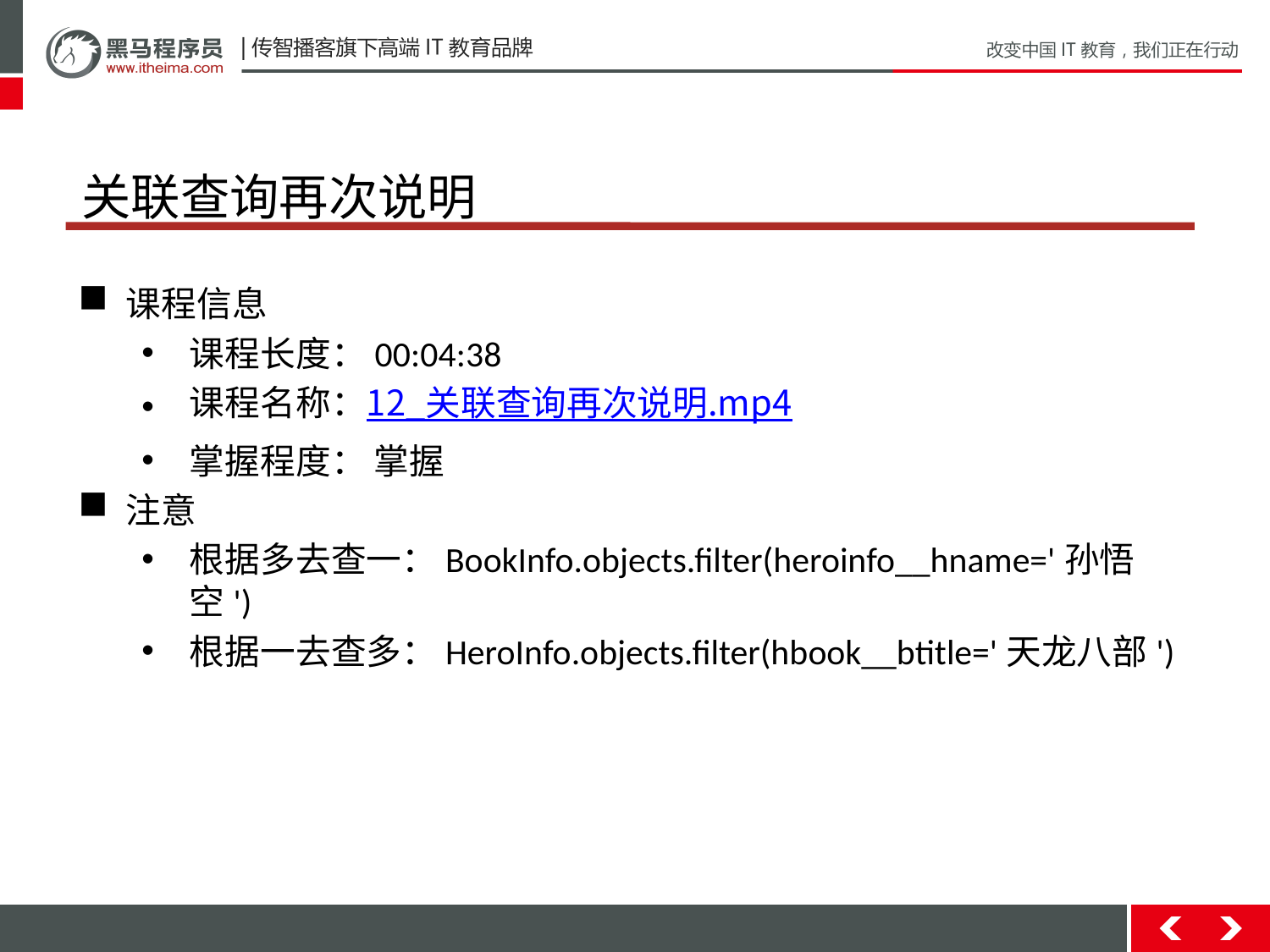

# 关联查询再次说明

课程信息
课程长度：00:04:38
课程名称：12_关联查询再次说明.mp4
掌握程度： 掌握
注意
根据多去查一：BookInfo.objects.filter(heroinfo__hname='孙悟空')
根据一去查多：HeroInfo.objects.filter(hbook__btitle='天龙八部')